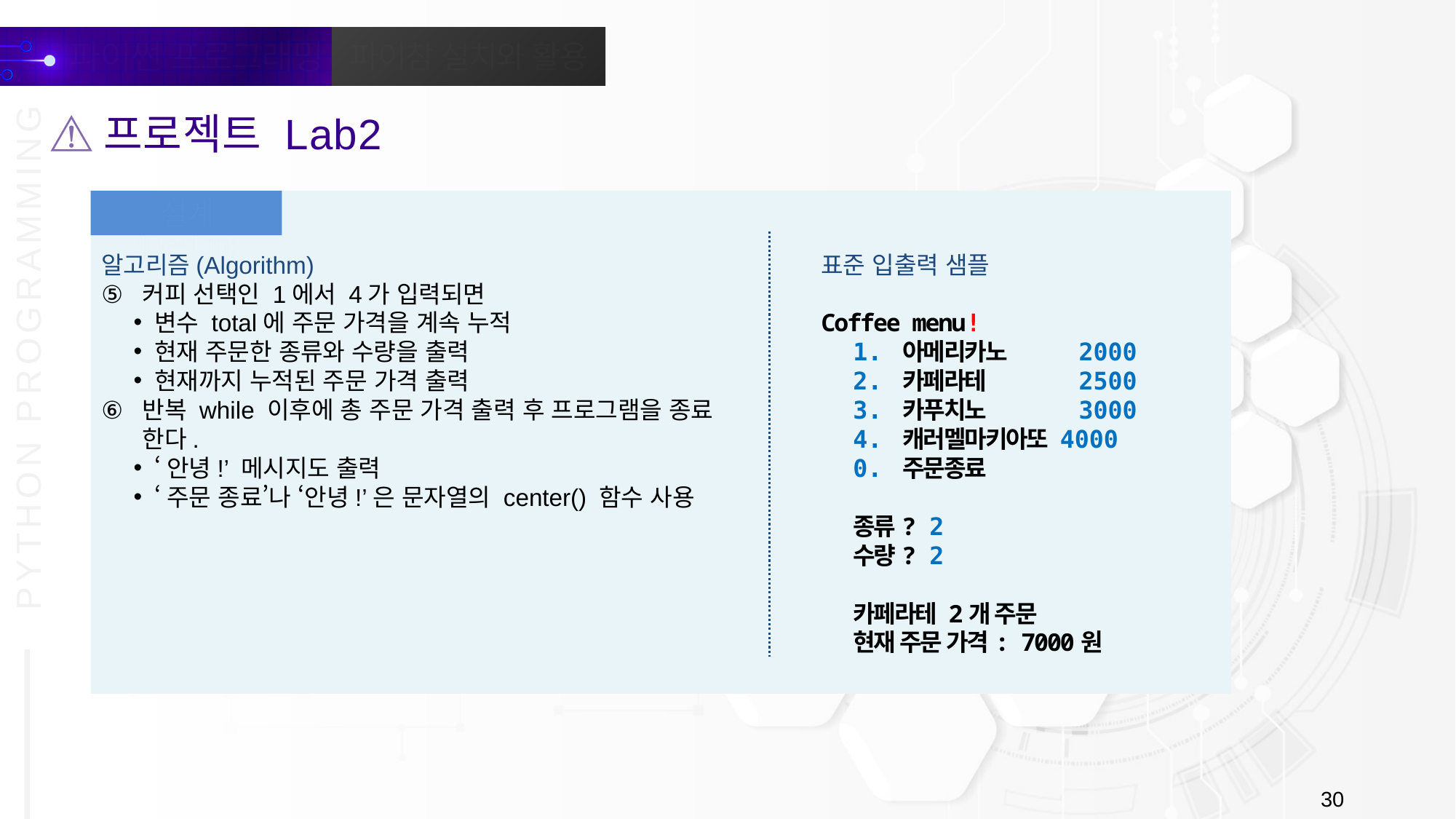

프로젝트 Lab2

설계 (Design)
알고리즘(Algorithm)
커피 선택인 1에서 4가 입력되면
변수 total에 주문 가격을 계속 누적
현재 주문한 종류와 수량을 출력
현재까지 누적된 주문 가격 출력
반복 while 이후에 총 주문 가격 출력 후 프로그램을 종료 한다.
‘안녕!’ 메시지도 출력
‘주문 종료’나 ‘안녕!’은 문자열의 center() 함수 사용
표준 입출력 샘플

Coffee menu!
1. 아메리카노 	     2000
2. 카페라테 	     2500
3. 카푸치노 	     3000
4. 캐러멜마키아또 4000
0. 주문종료

종류? 2
수량? 2

카페라테 2개 주문
현재 주문 가격: 7000원

30